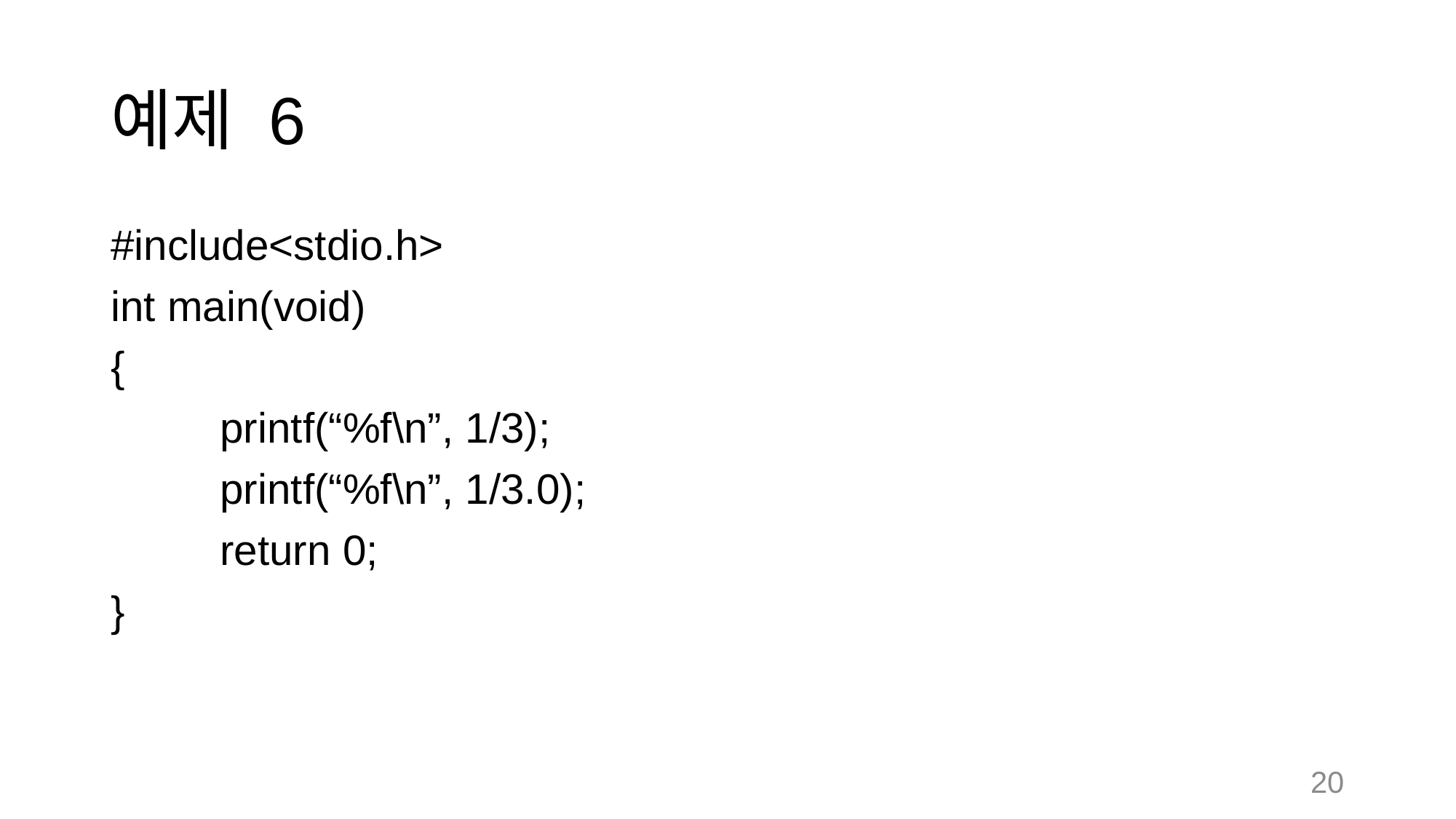

# 예제 6
#include<stdio.h>
int main(void)
{
	printf(“%f\n”, 1/3);
	printf(“%f\n”, 1/3.0);
	return 0;
}
20